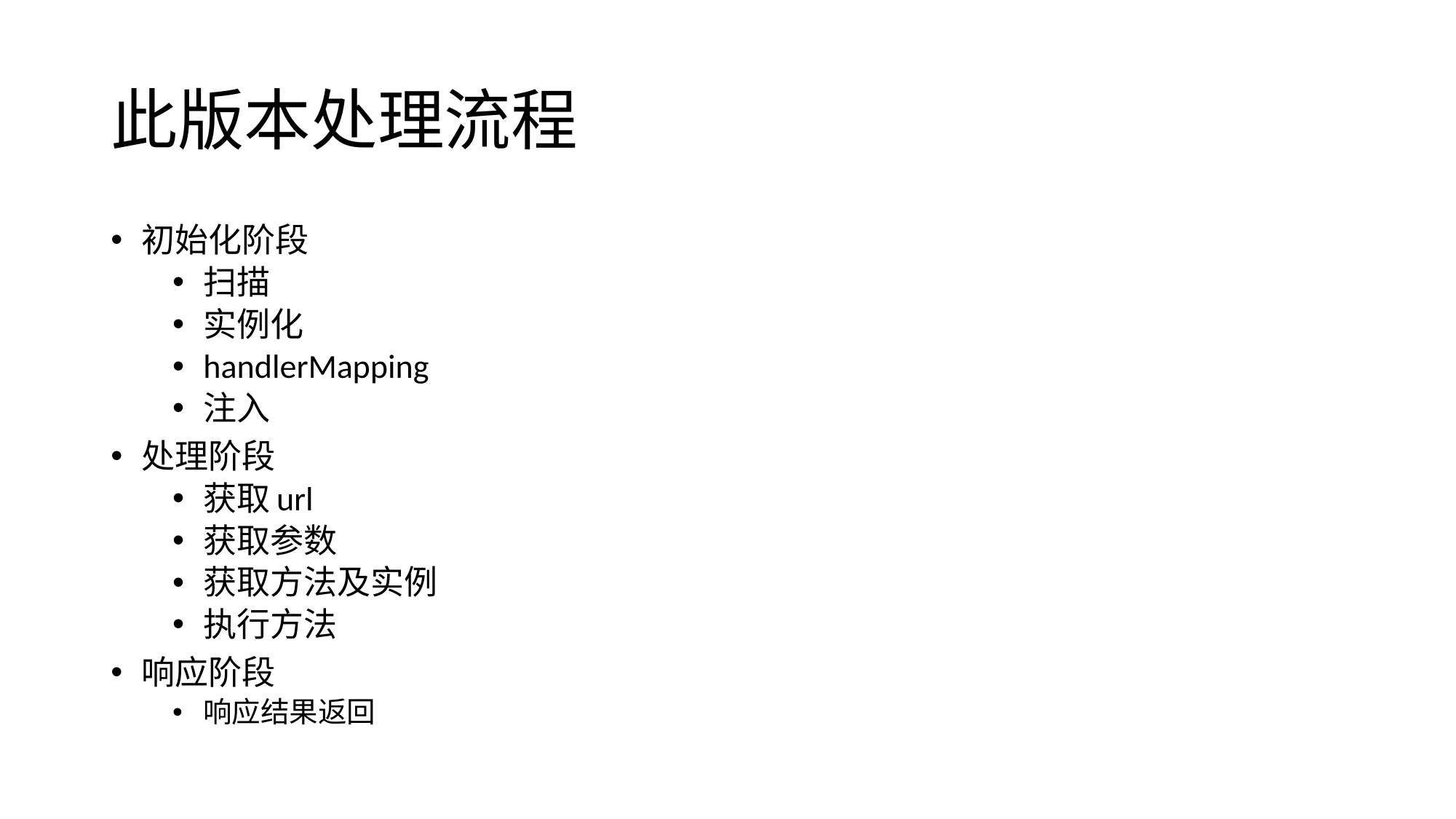

# 此版本处理流程
初始化阶段
扫描
实例化
handlerMapping
注入
处理阶段
获取url
获取参数
获取方法及实例
执行方法
响应阶段
响应结果返回